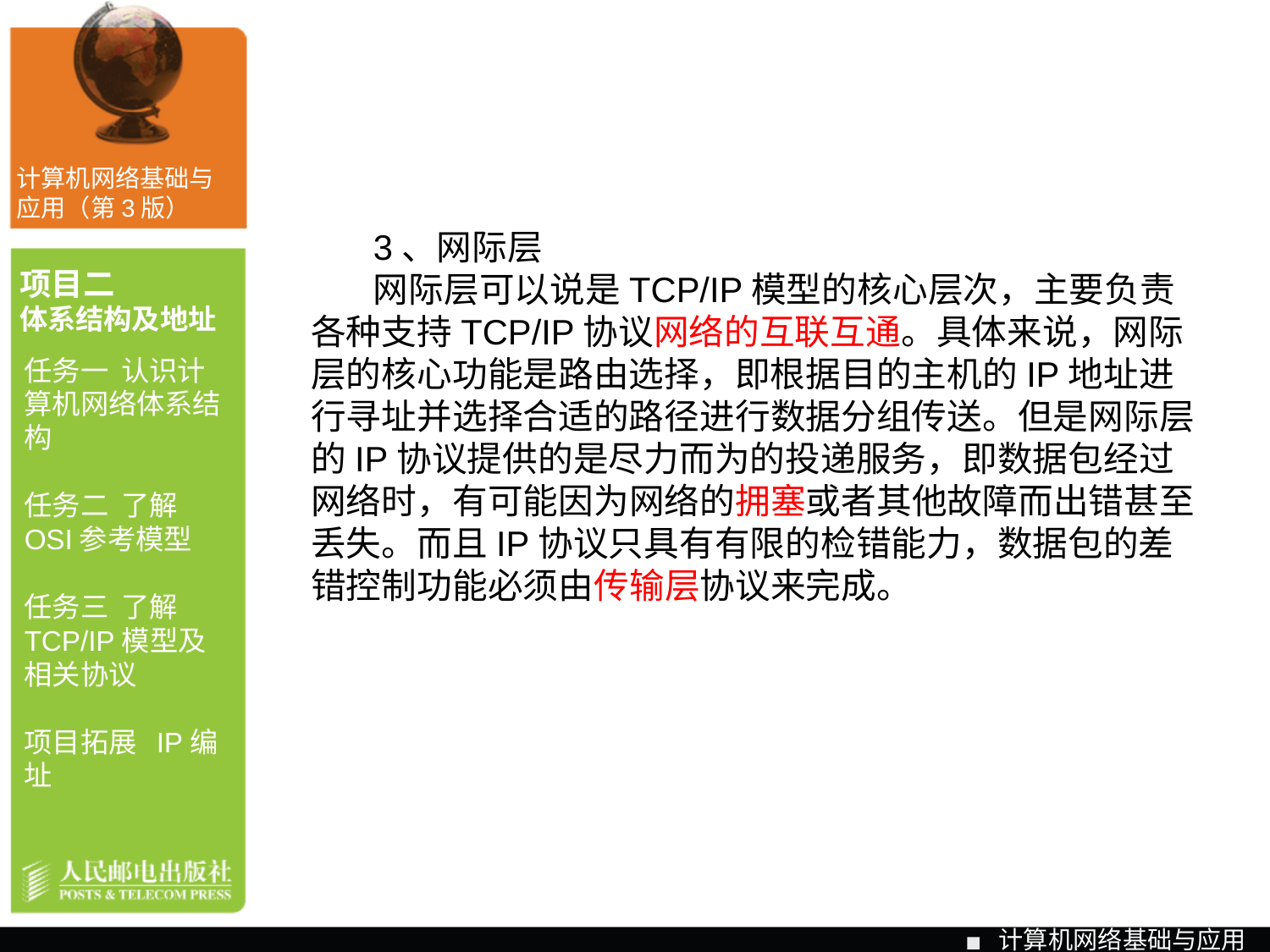

计算机网络基础与应用（第3版）
3、网际层
网际层可以说是TCP/IP模型的核心层次，主要负责各种支持TCP/IP协议网络的互联互通。具体来说，网际层的核心功能是路由选择，即根据目的主机的IP地址进行寻址并选择合适的路径进行数据分组传送。但是网际层的IP协议提供的是尽力而为的投递服务，即数据包经过网络时，有可能因为网络的拥塞或者其他故障而出错甚至丢失。而且IP协议只具有有限的检错能力，数据包的差错控制功能必须由传输层协议来完成。
项目二
体系结构及地址
任务一  认识计算机网络体系结构

任务二  了解OSI参考模型

任务三  了解TCP/IP模型及相关协议

项目拓展  IP编址

计算机网络基础与应用